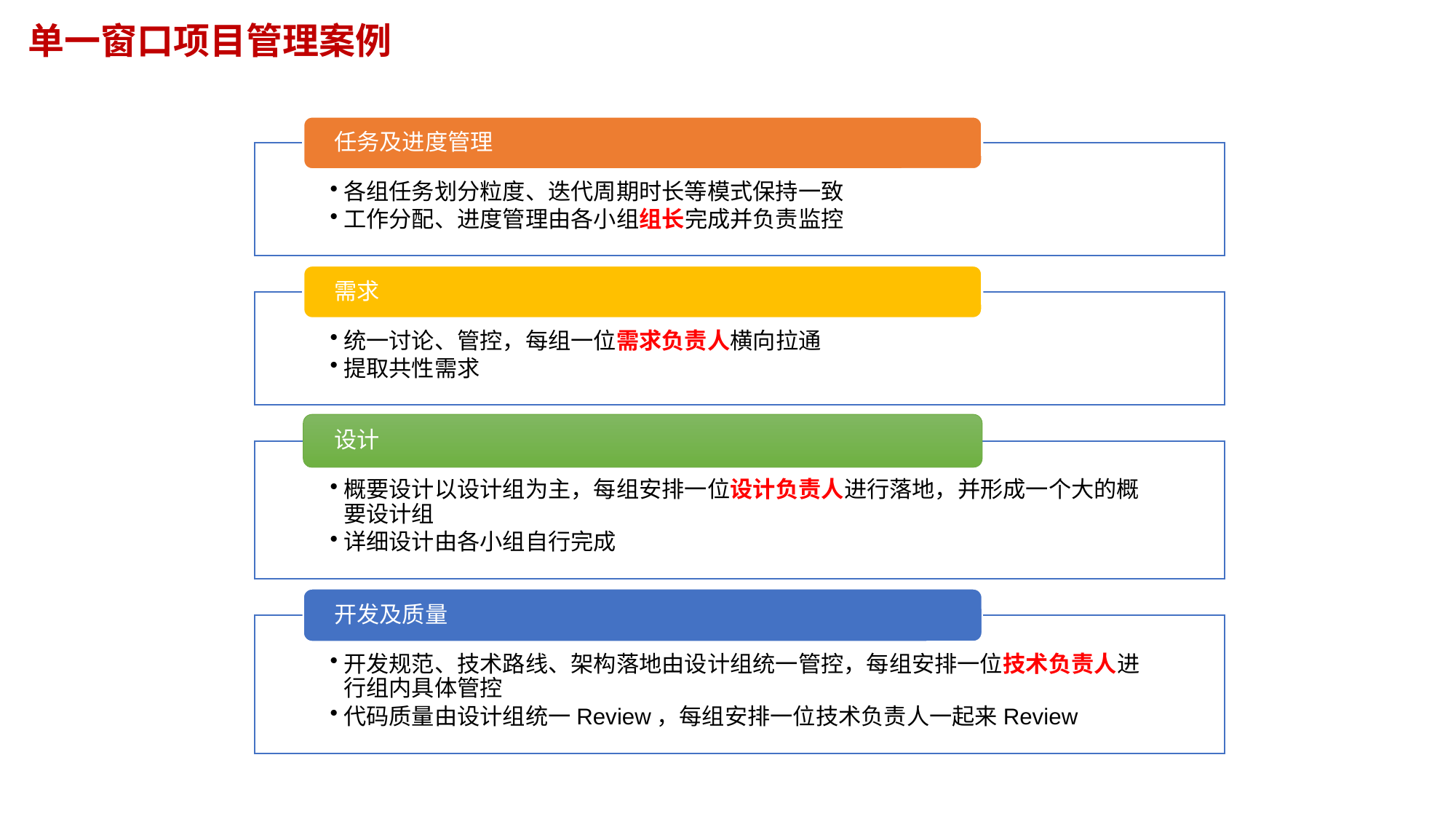

单一窗口项目管理案例
各组任务划分粒度、迭代周期时长等模式保持一致
工作分配、进度管理由各小组组长完成并负责监控
任务及进度管理
统一讨论、管控，每组一位需求负责人横向拉通
提取共性需求
需求
概要设计以设计组为主，每组安排一位设计负责人进行落地，并形成一个大的概要设计组
详细设计由各小组自行完成
设计
开发规范、技术路线、架构落地由设计组统一管控，每组安排一位技术负责人进行组内具体管控
代码质量由设计组统一Review，每组安排一位技术负责人一起来Review
开发及质量